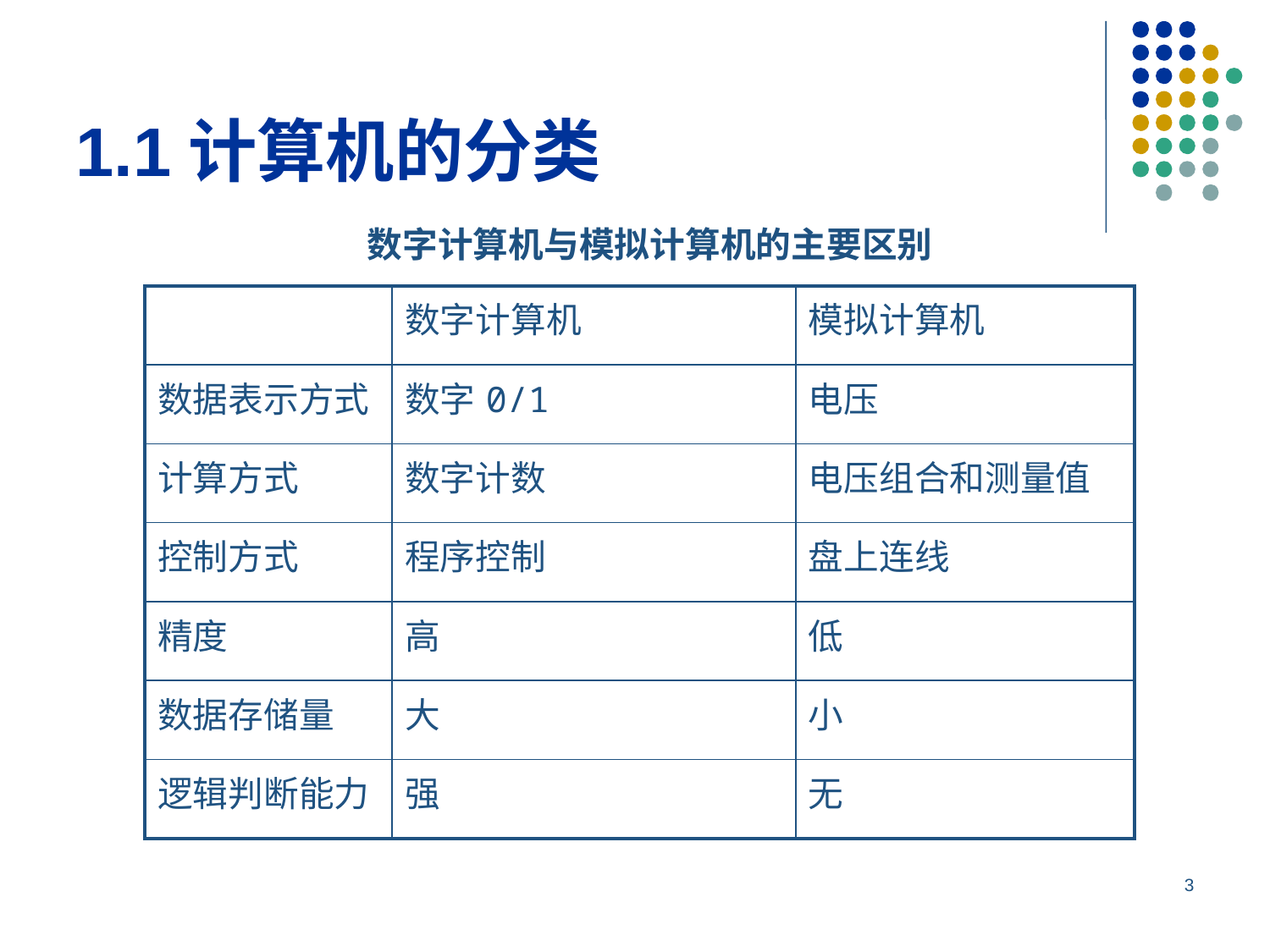

# 1.1计算机的分类
数字计算机与模拟计算机的主要区别
|  | 数字计算机 | 模拟计算机 |
| --- | --- | --- |
| 数据表示方式 | 数字0/1 | 电压 |
| 计算方式 | 数字计数 | 电压组合和测量值 |
| 控制方式 | 程序控制 | 盘上连线 |
| 精度 | 高 | 低 |
| 数据存储量 | 大 | 小 |
| 逻辑判断能力 | 强 | 无 |

3